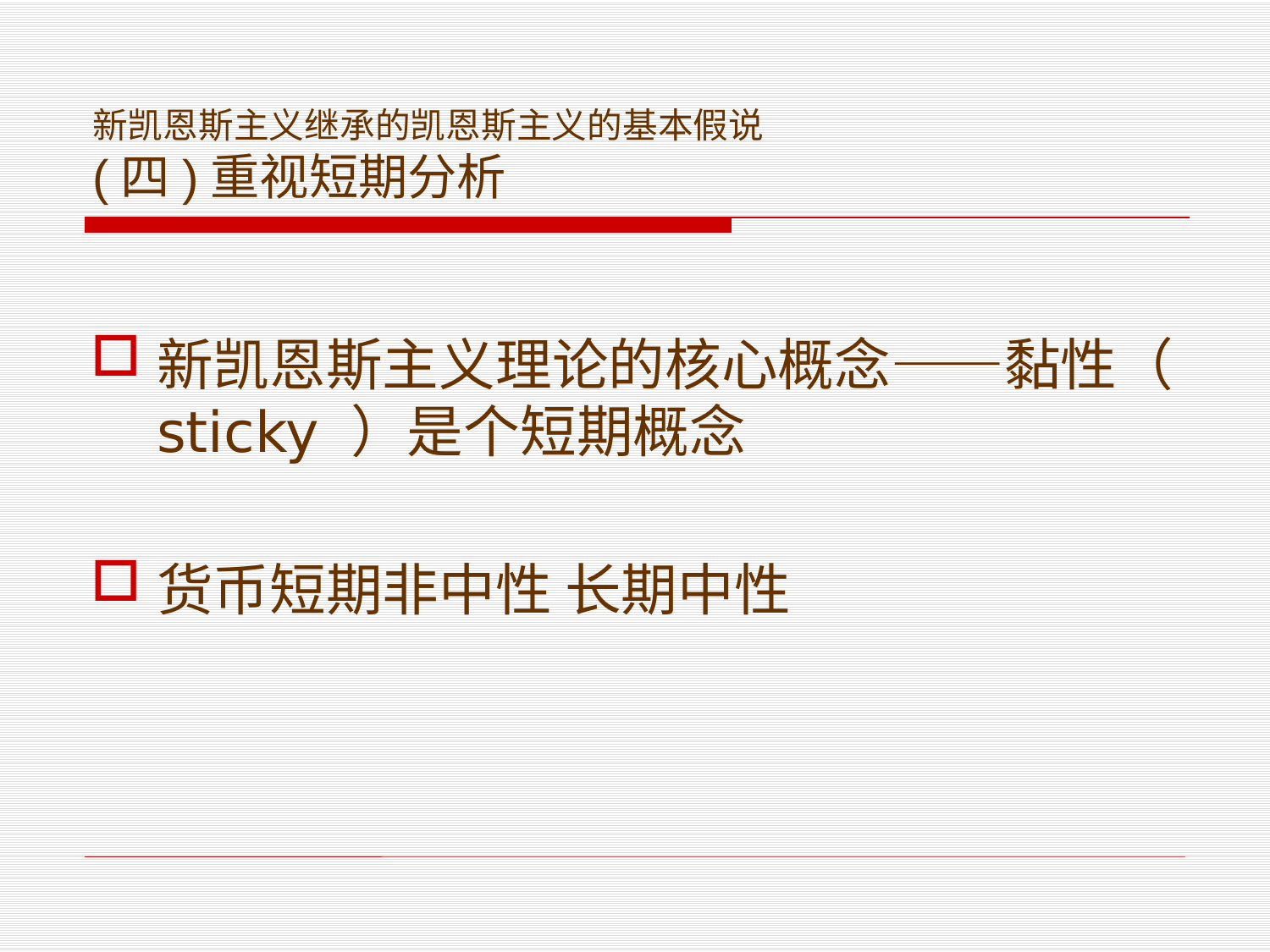

# 新凯恩斯主义继承的凯恩斯主义的基本假说 (四)重视短期分析

新凯恩斯主义理论的核心概念——黏性（ sticky ）是个短期概念

货币短期非中性 长期中性